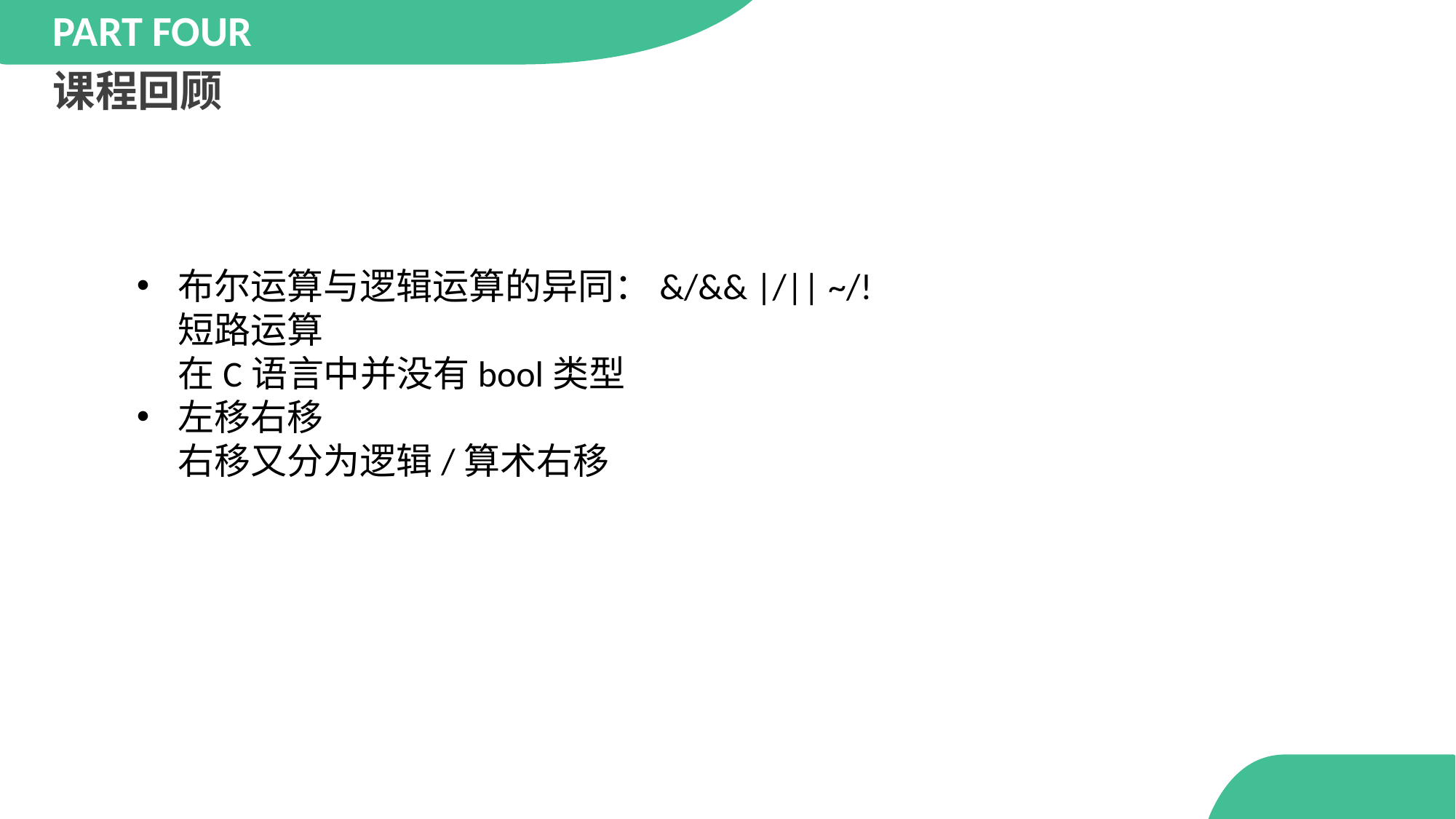

PART FOUR
课程回顾
布尔运算与逻辑运算的异同：&/&& |/|| ~/!
短路运算
在C语言中并没有bool类型
左移右移
右移又分为逻辑/算术右移